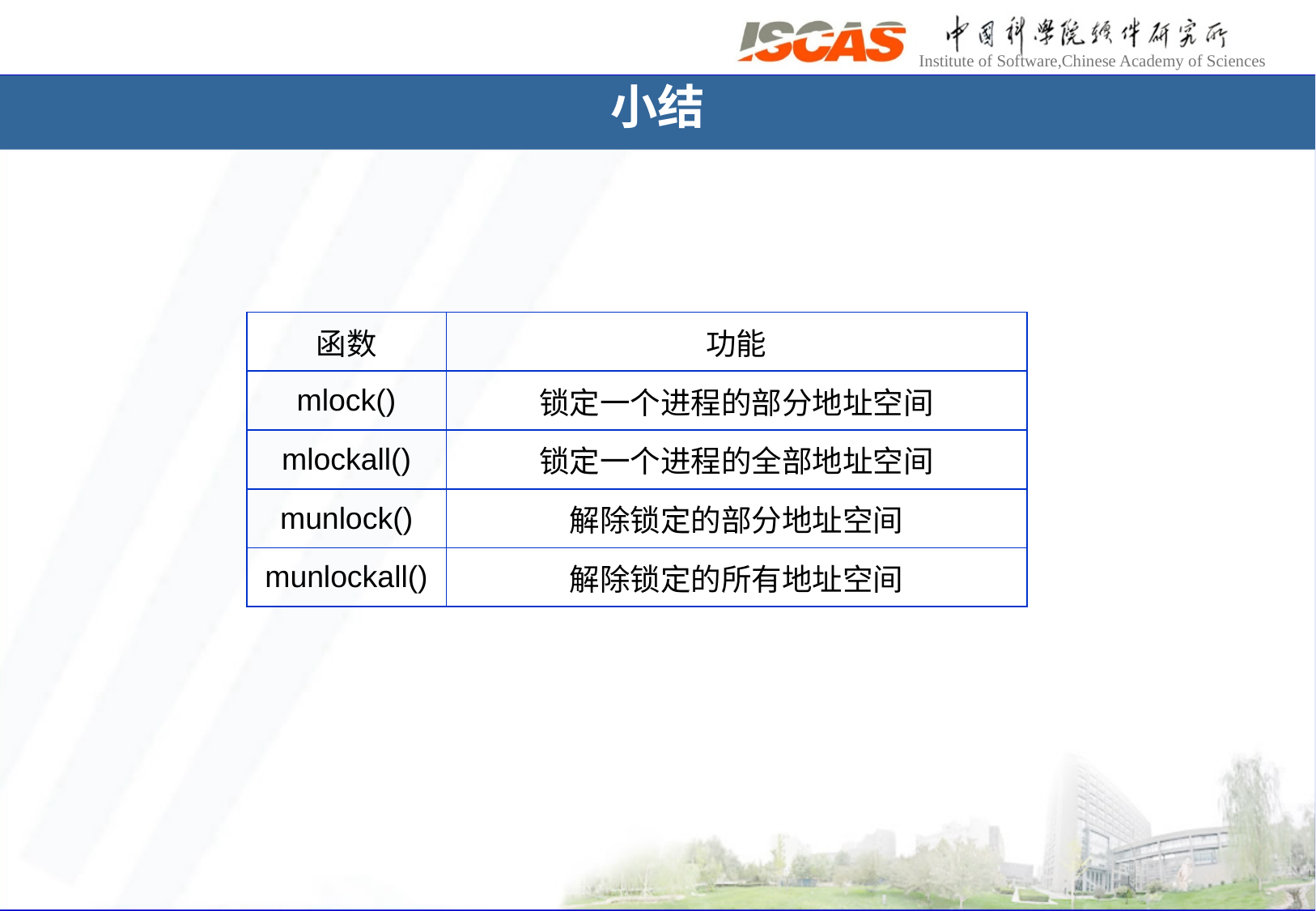

小结
| 函数 | 功能 |
| --- | --- |
| mlock() | 锁定一个进程的部分地址空间 |
| mlockall() | 锁定一个进程的全部地址空间 |
| munlock() | 解除锁定的部分地址空间 |
| munlockall() | 解除锁定的所有地址空间 |